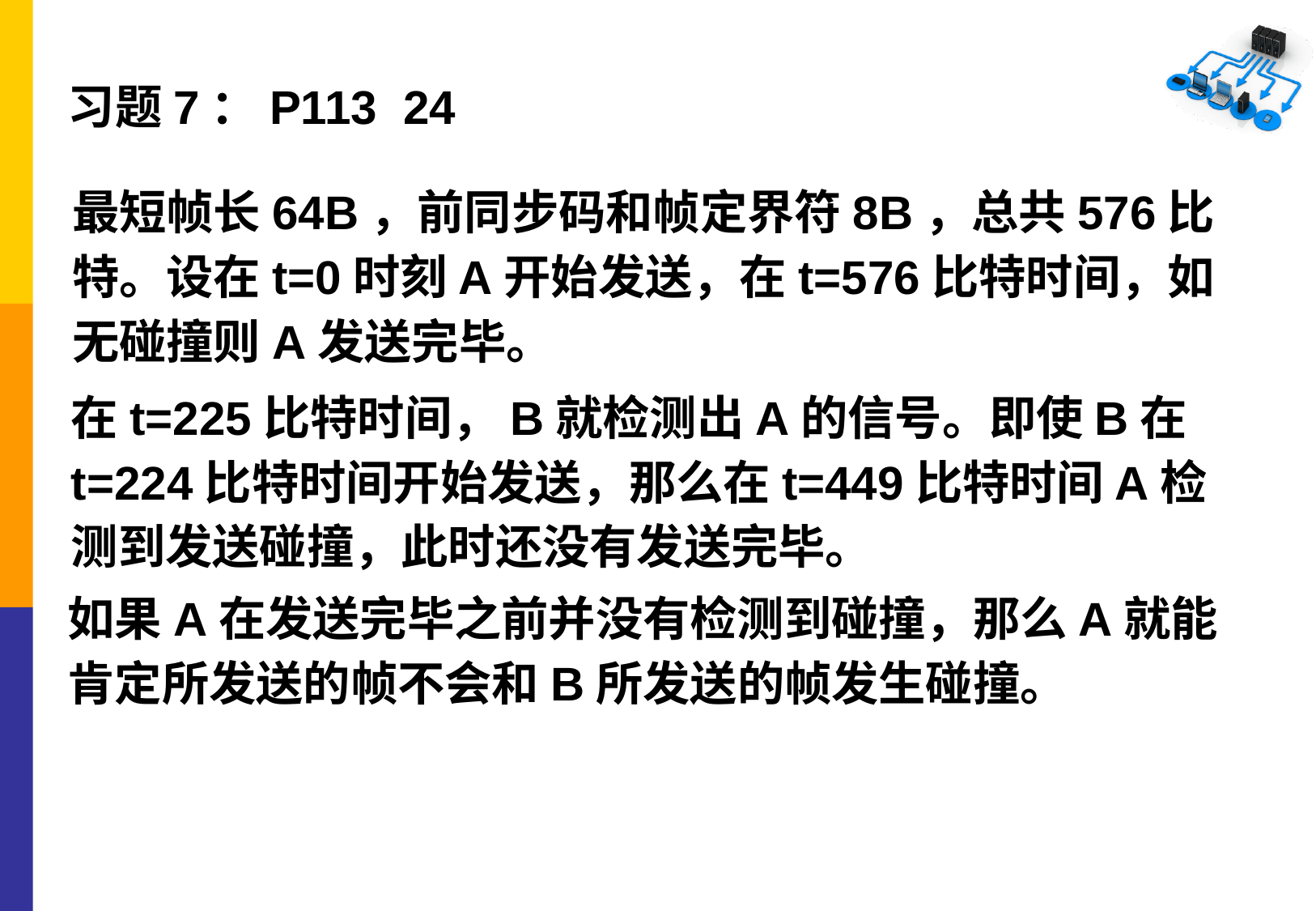

习题7：P113  24
最短帧长64B，前同步码和帧定界符8B，总共576比特。设在t=0时刻A开始发送，在t=576比特时间，如无碰撞则A发送完毕。
在t=225比特时间，B就检测出A的信号。即使B在t=224比特时间开始发送，那么在t=449比特时间A检测到发送碰撞，此时还没有发送完毕。
如果A在发送完毕之前并没有检测到碰撞，那么A就能肯定所发送的帧不会和B所发送的帧发生碰撞。